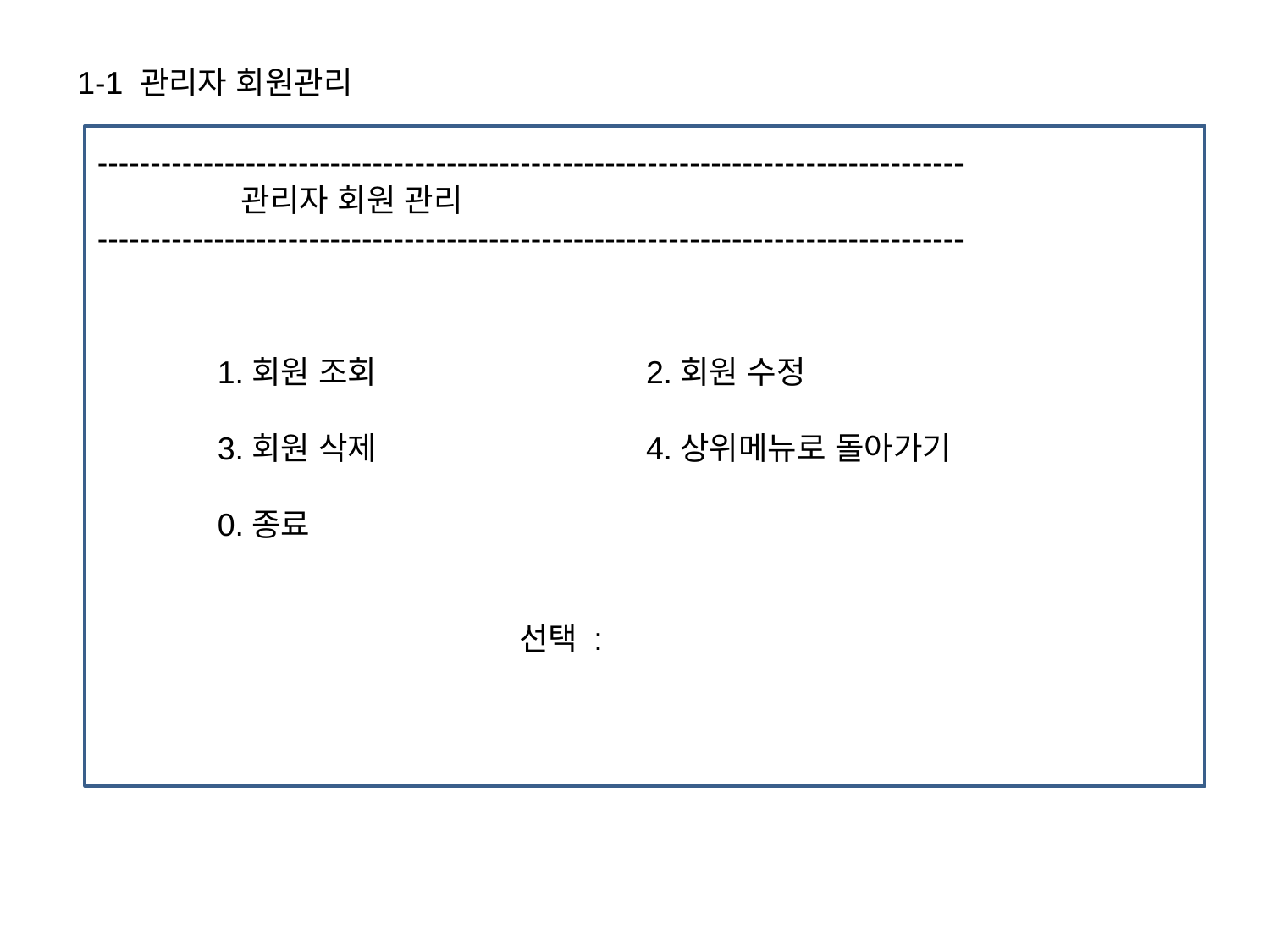

1-1 관리자 회원관리

----------------------------------------------------------------------------------			 관리자 회원 관리
----------------------------------------------------------------------------------
1.회원 조회			2.회원 수정

3.회원 삭제			4.상위메뉴로 돌아가기

0.종료

			선택 :